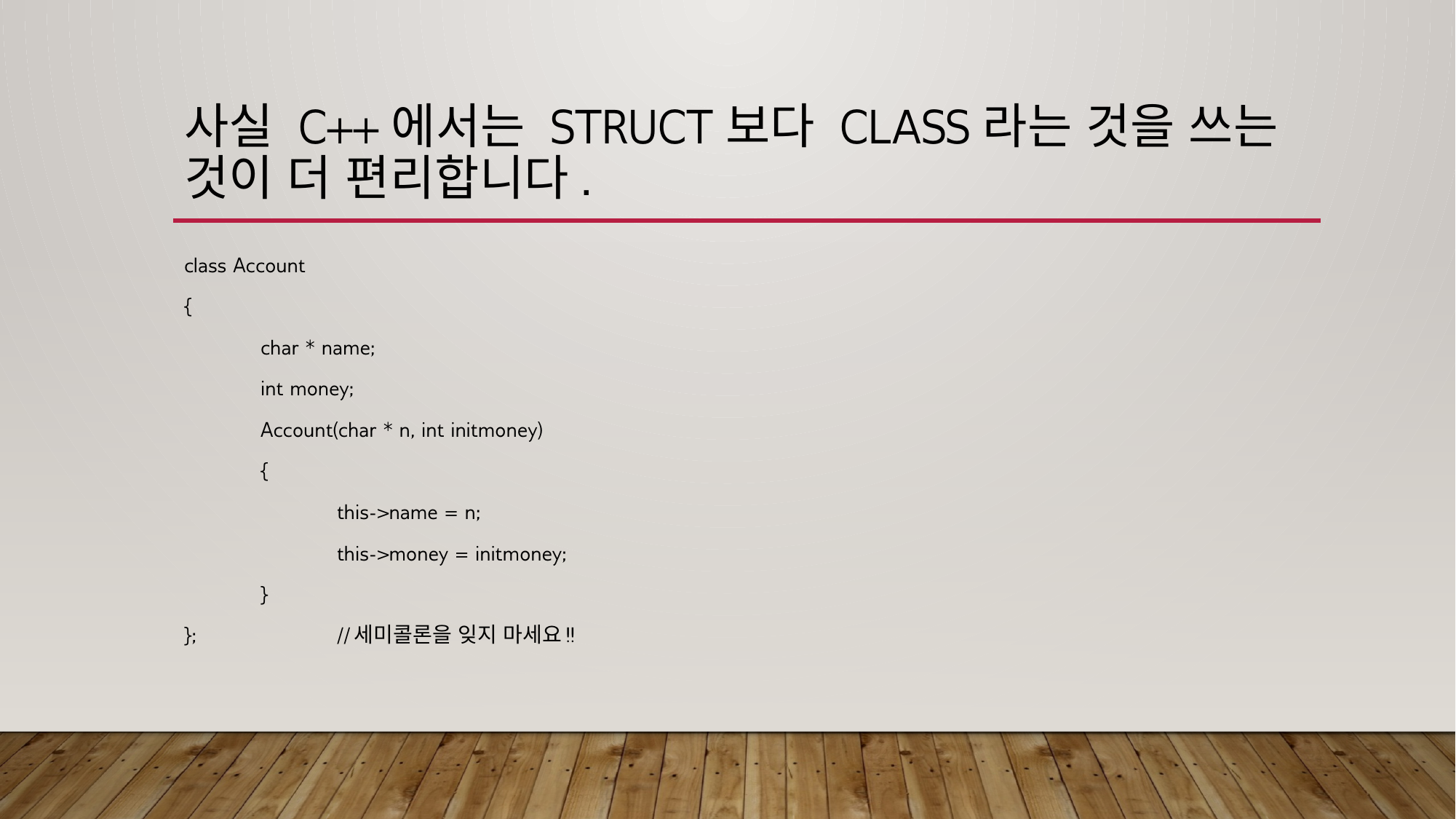

# 사실 C++에서는 struct보다 class라는 것을 쓰는 것이 더 편리합니다.
class Account
{
	char * name;
	int money;
	Account(char * n, int initmoney)
	{
		this->name = n;
		this->money = initmoney;
	}
};		//세미콜론을 잊지 마세요!!